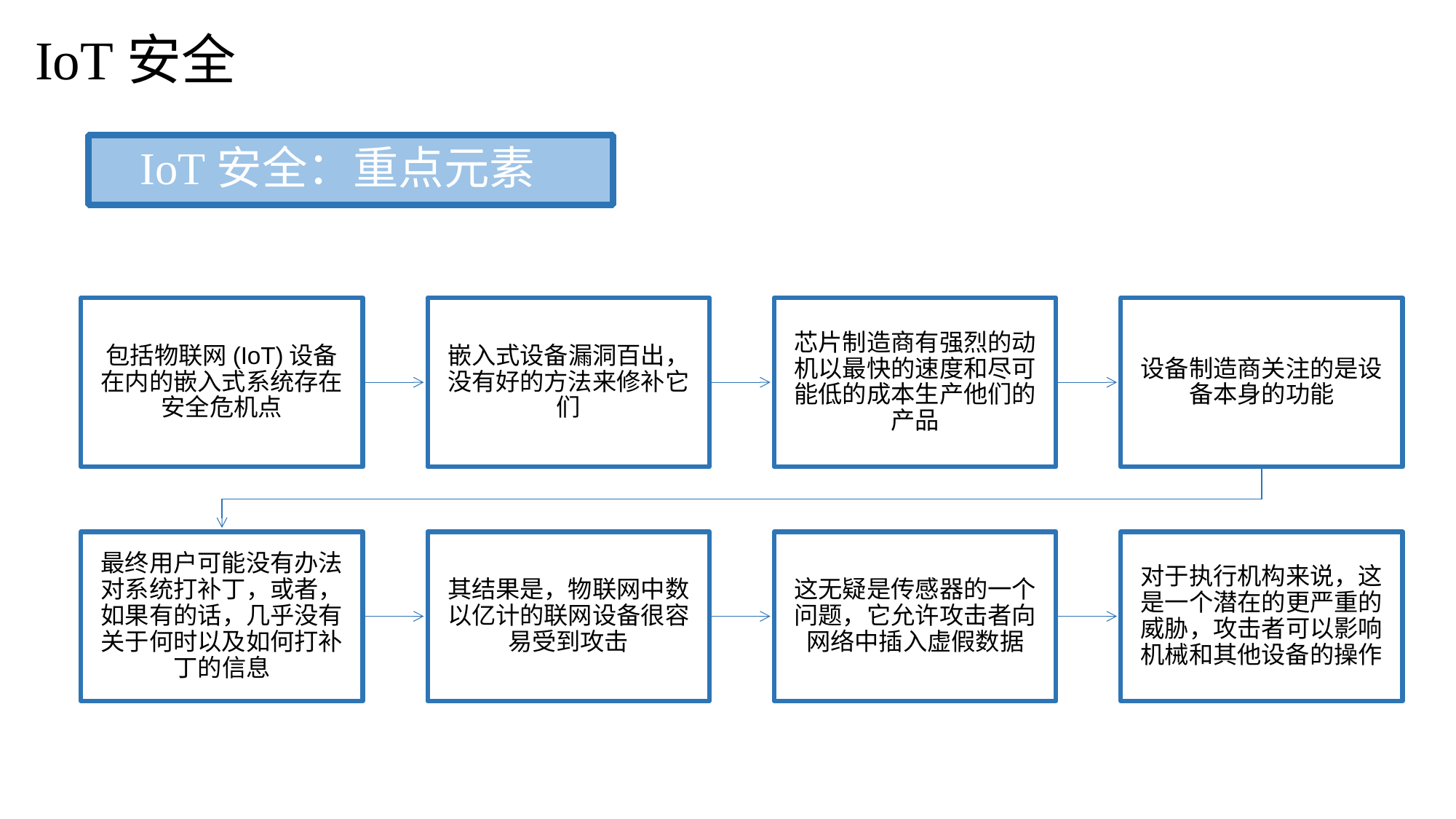

IoT安全

IoT安全：重点元素

包括物联网(IoT)设备在内的嵌入式系统存在安全危机点

嵌入式设备漏洞百出，没有好的方法来修补它们

芯片制造商有强烈的动机以最快的速度和尽可能低的成本生产他们的产品

设备制造商关注的是设备本身的功能

最终用户可能没有办法对系统打补丁，或者，如果有的话，几乎没有关于何时以及如何打补丁的信息

其结果是，物联网中数以亿计的联网设备很容易受到攻击

这无疑是传感器的一个问题，它允许攻击者向网络中插入虚假数据
对于执行机构来说，这是一个潜在的更严重的威胁，攻击者可以影响机械和其他设备的操作